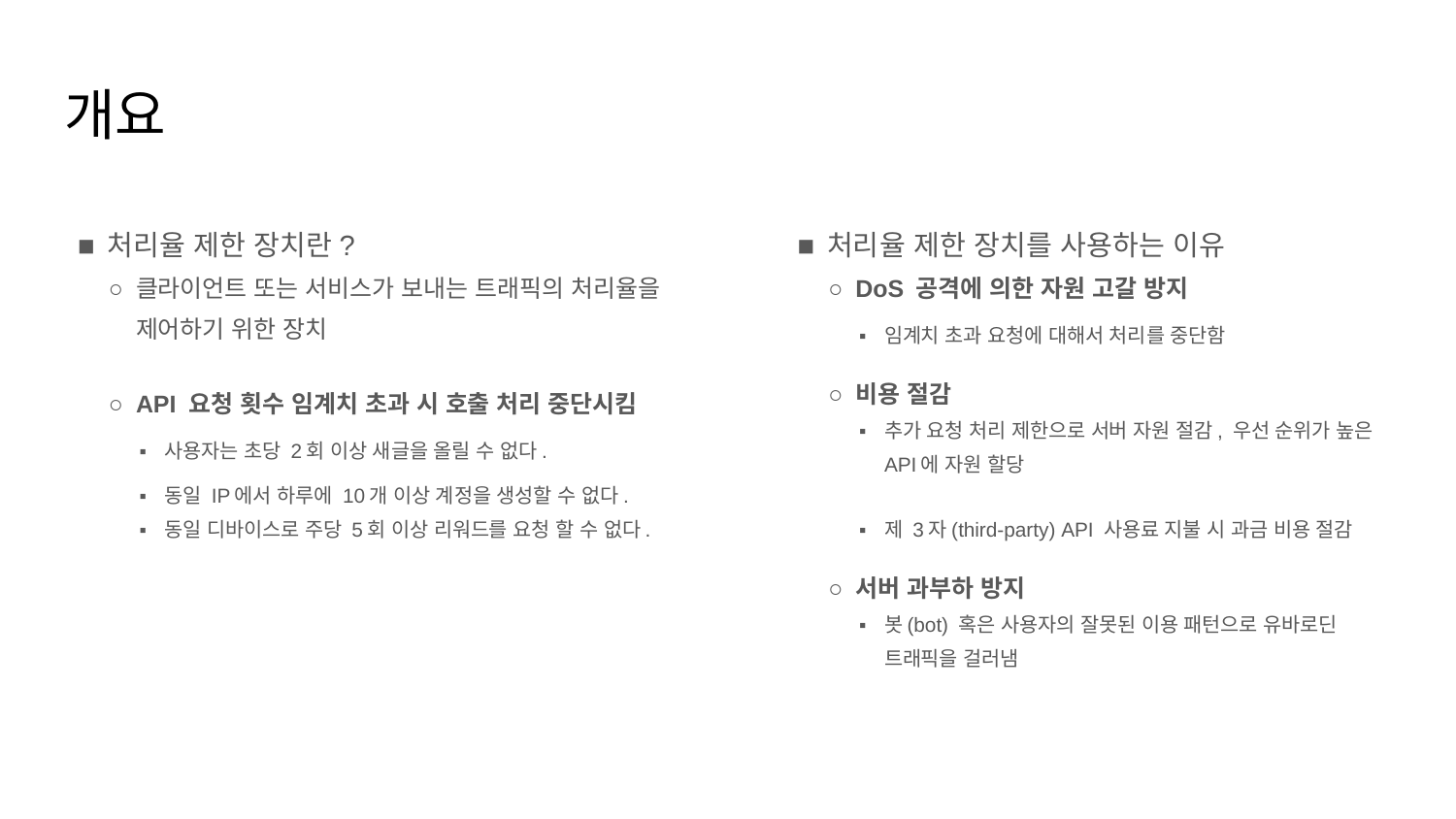

# 개요
처리율 제한 장치란?
클라이언트 또는 서비스가 보내는 트래픽의 처리율을 제어하기 위한 장치
API 요청 횟수 임계치 초과 시 호출 처리 중단시킴
사용자는 초당 2회 이상 새글을 올릴 수 없다.
동일 IP에서 하루에 10개 이상 계정을 생성할 수 없다.
동일 디바이스로 주당 5회 이상 리워드를 요청 할 수 없다.
처리율 제한 장치를 사용하는 이유
DoS 공격에 의한 자원 고갈 방지
임계치 초과 요청에 대해서 처리를 중단함
비용 절감
추가 요청 처리 제한으로 서버 자원 절감, 우선 순위가 높은 API에 자원 할당
제 3자(third-party) API 사용료 지불 시 과금 비용 절감
서버 과부하 방지
봇(bot) 혹은 사용자의 잘못된 이용 패턴으로 유바로딘 트래픽을 걸러냄